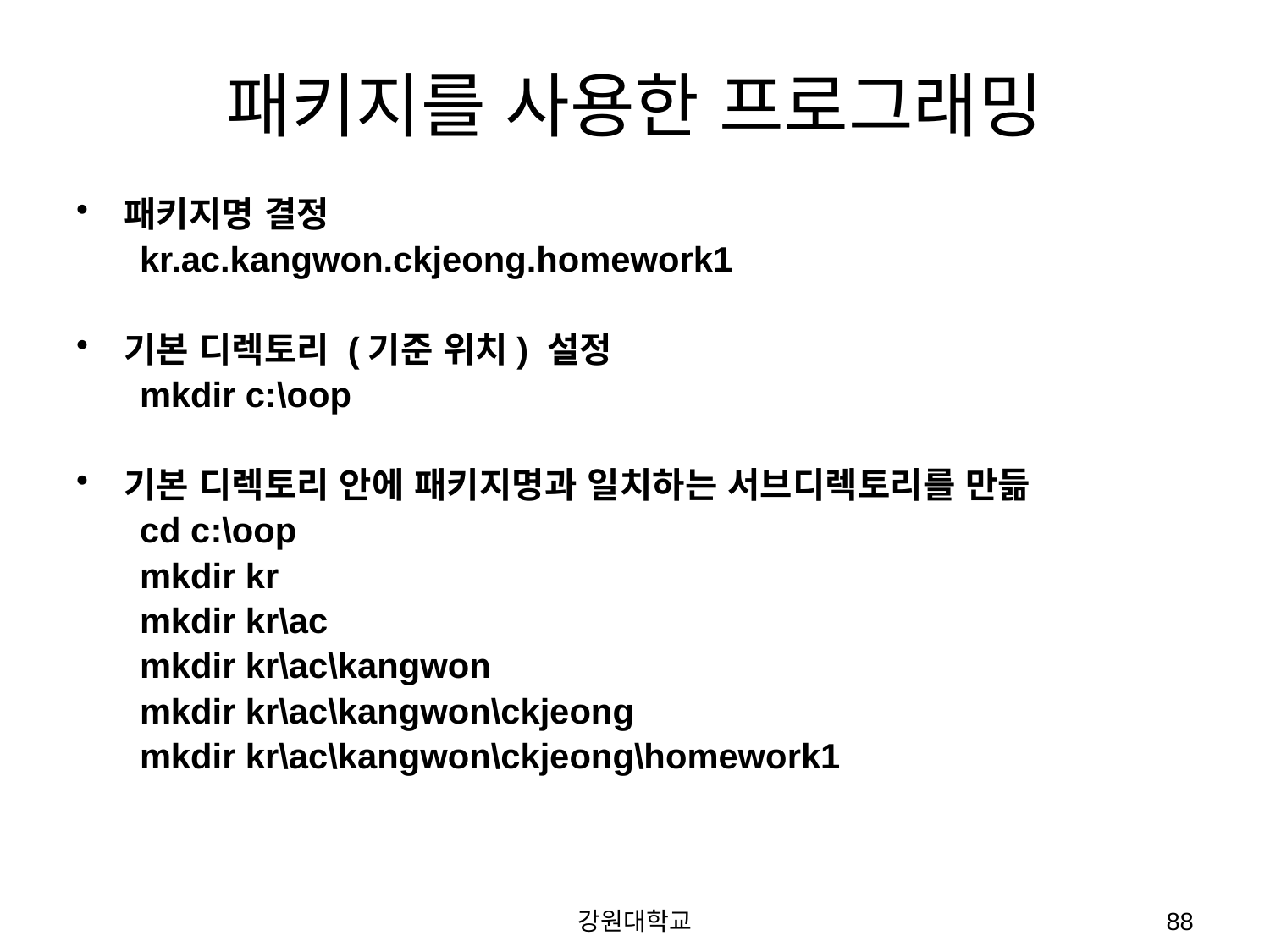

# 패키지를 사용한 프로그래밍
패키지명 결정
kr.ac.kangwon.ckjeong.homework1

기본 디렉토리 (기준 위치) 설정
mkdir c:\oop

기본 디렉토리 안에 패키지명과 일치하는 서브디렉토리를 만듦
cd c:\oop
mkdir kr
mkdir kr\ac
mkdir kr\ac\kangwon
mkdir kr\ac\kangwon\ckjeong
mkdir kr\ac\kangwon\ckjeong\homework1

강원대학교
88